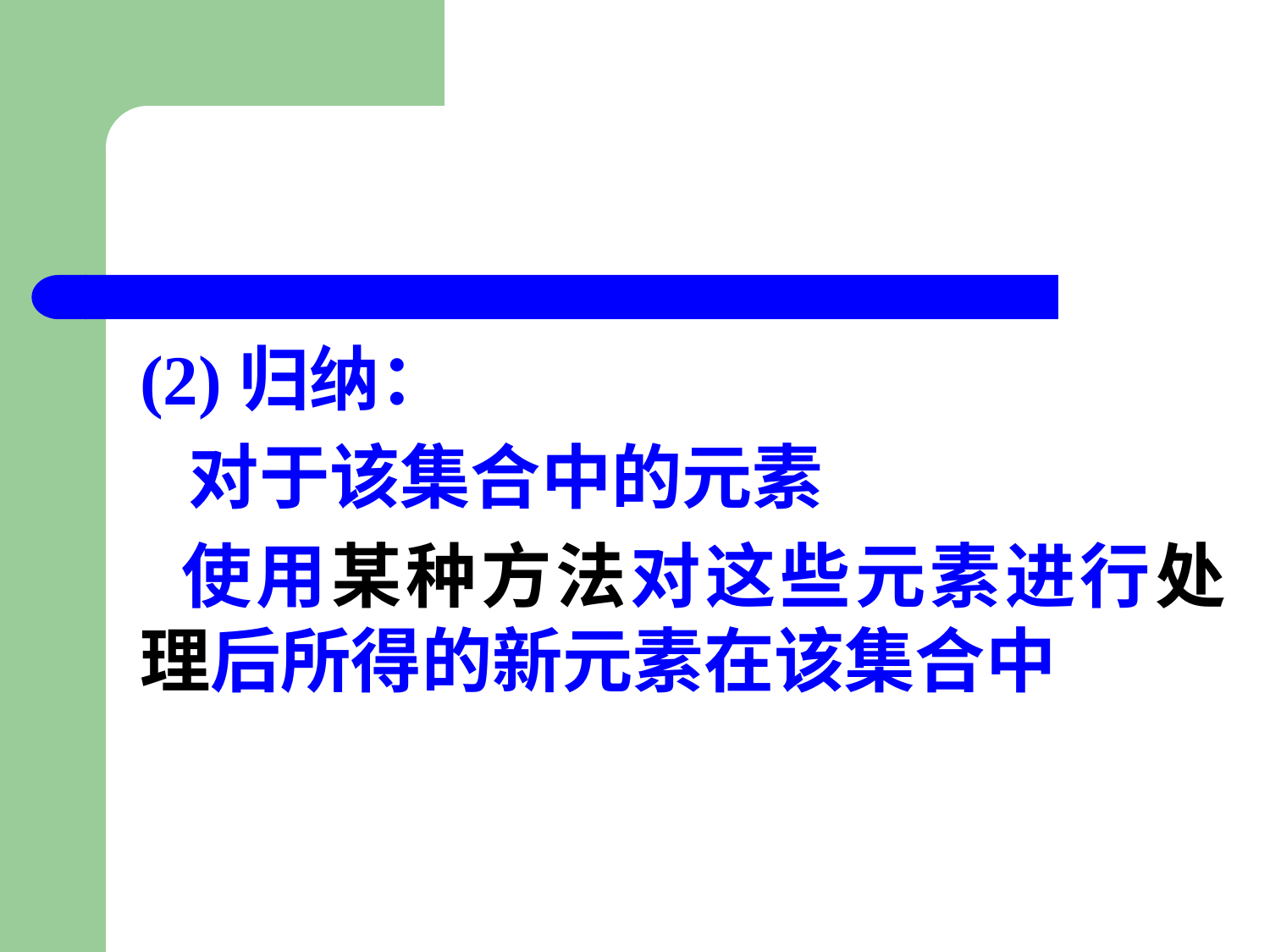

#
(2)归纳：
  对于该集合中的元素
 使用某种方法对这些元素进行处理后所得的新元素在该集合中